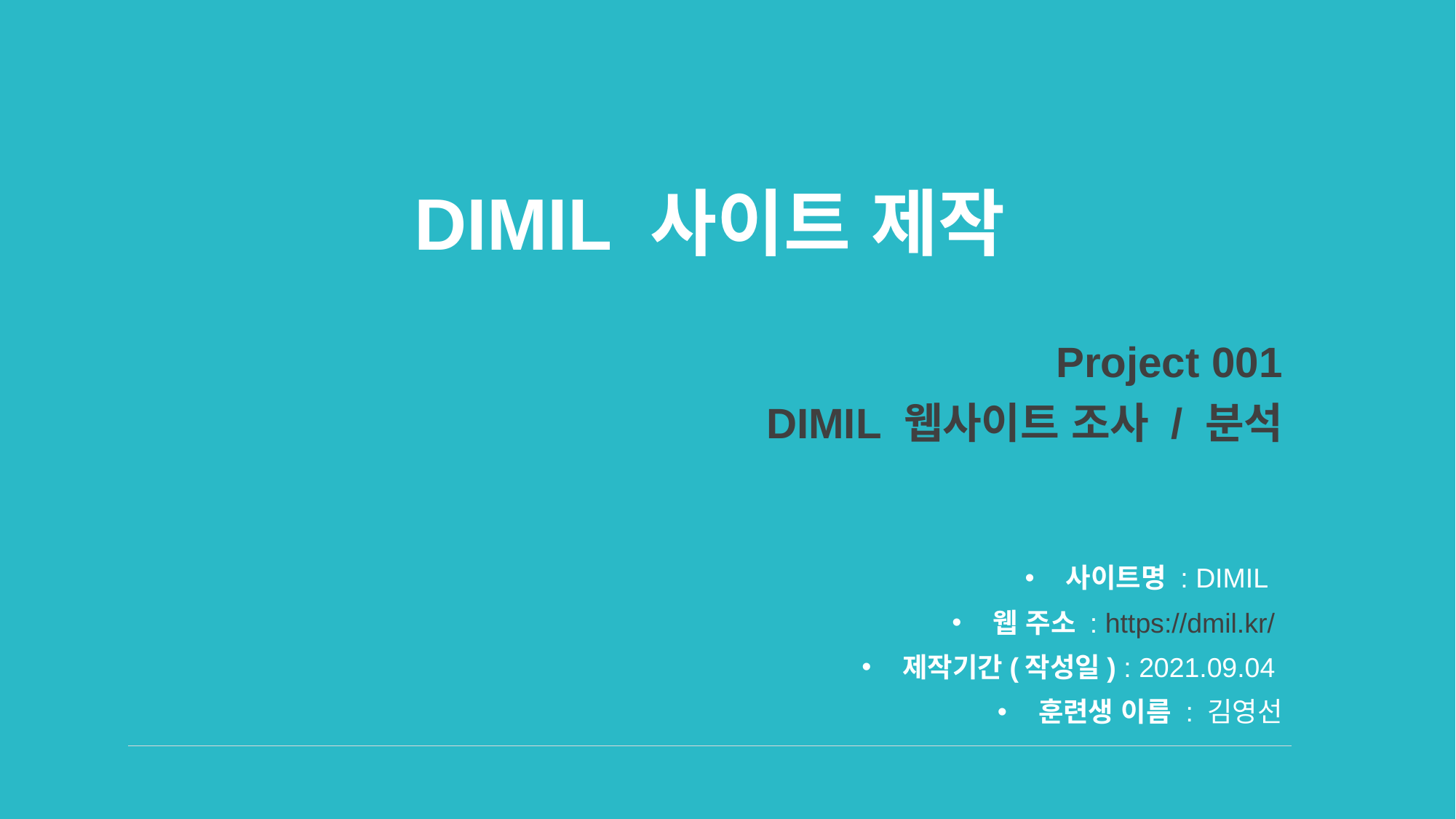

# DIMIL 사이트 제작
Project 001
DIMIL 웹사이트 조사 / 분석
사이트명 : DIMIL
웹 주소 : https://dmil.kr/
제작기간(작성일) : 2021.09.04
훈련생 이름 : 김영선